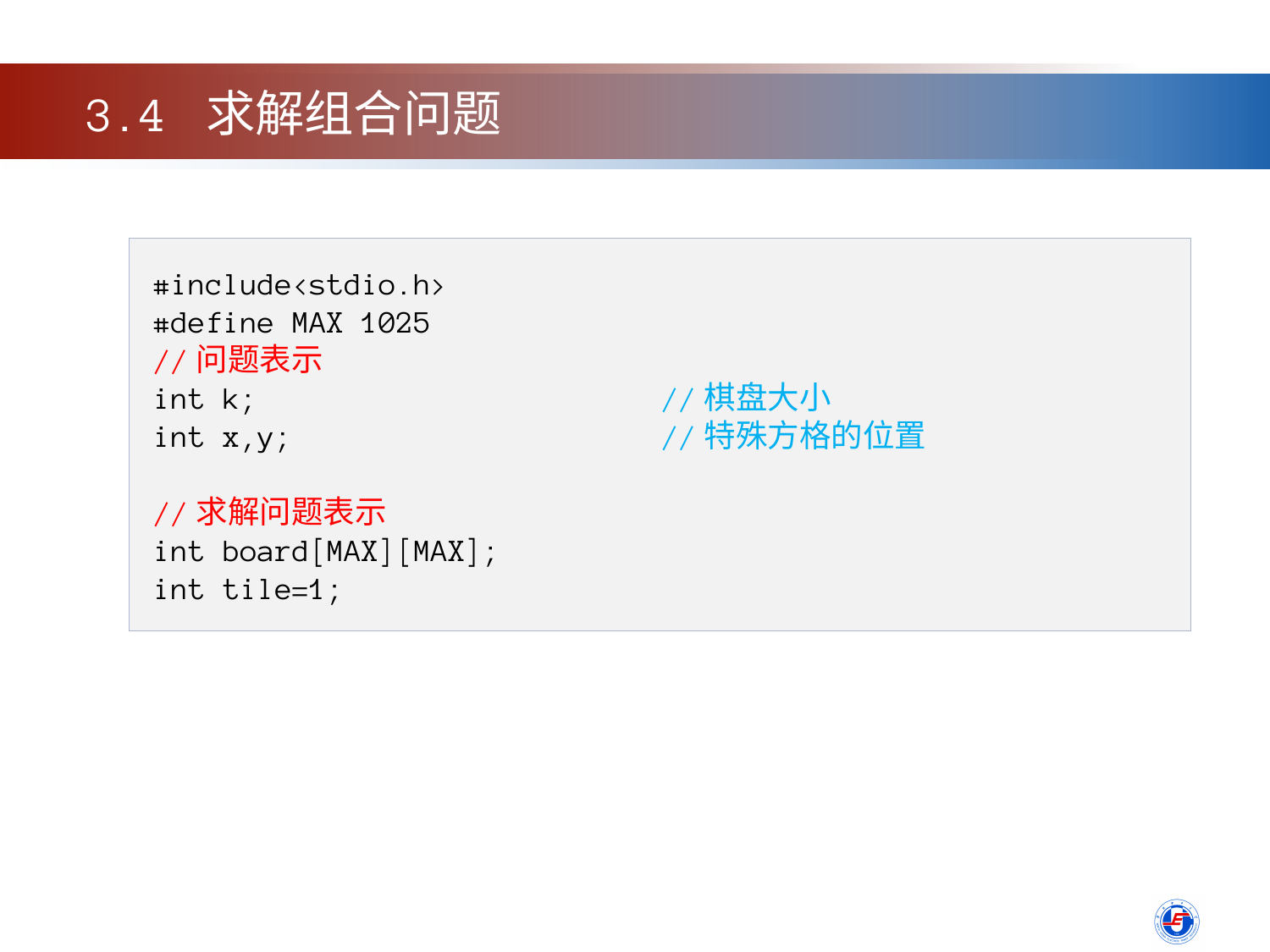

3.4 求解组合问题
#include<stdio.h>
#define MAX 1025
//问题表示
int k;				//棋盘大小
int x,y;			//特殊方格的位置
//求解问题表示
int board[MAX][MAX];
int tile=1;